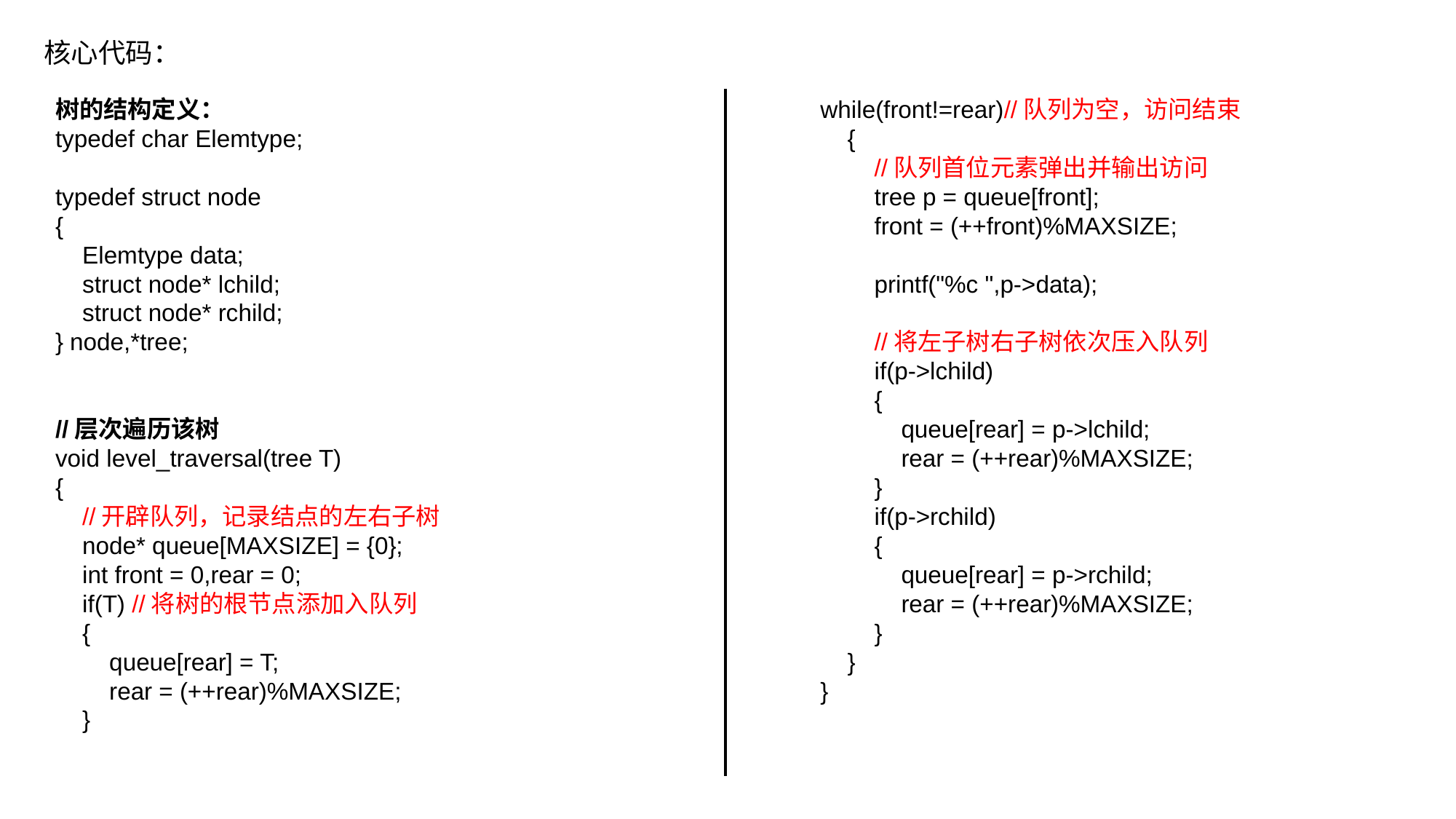

核心代码：
树的结构定义：
typedef char Elemtype;

typedef struct node
{
    Elemtype data;
    struct node* lchild;
    struct node* rchild;
} node,*tree;

//层次遍历该树
void level_traversal(tree T)
{
    //开辟队列，记录结点的左右子树
    node* queue[MAXSIZE] = {0};
    int front = 0,rear = 0;
    if(T) //将树的根节点添加入队列
    {
        queue[rear] = T;
        rear = (++rear)%MAXSIZE;
    }

while(front!=rear)//队列为空，访问结束
    {
        //队列首位元素弹出并输出访问
        tree p = queue[front];
        front = (++front)%MAXSIZE;

        printf("%c ",p->data);

        //将左子树右子树依次压入队列
        if(p->lchild)
        {
            queue[rear] = p->lchild;
            rear = (++rear)%MAXSIZE;
        }
        if(p->rchild)
        {
            queue[rear] = p->rchild;
            rear = (++rear)%MAXSIZE;
        }
    }
}